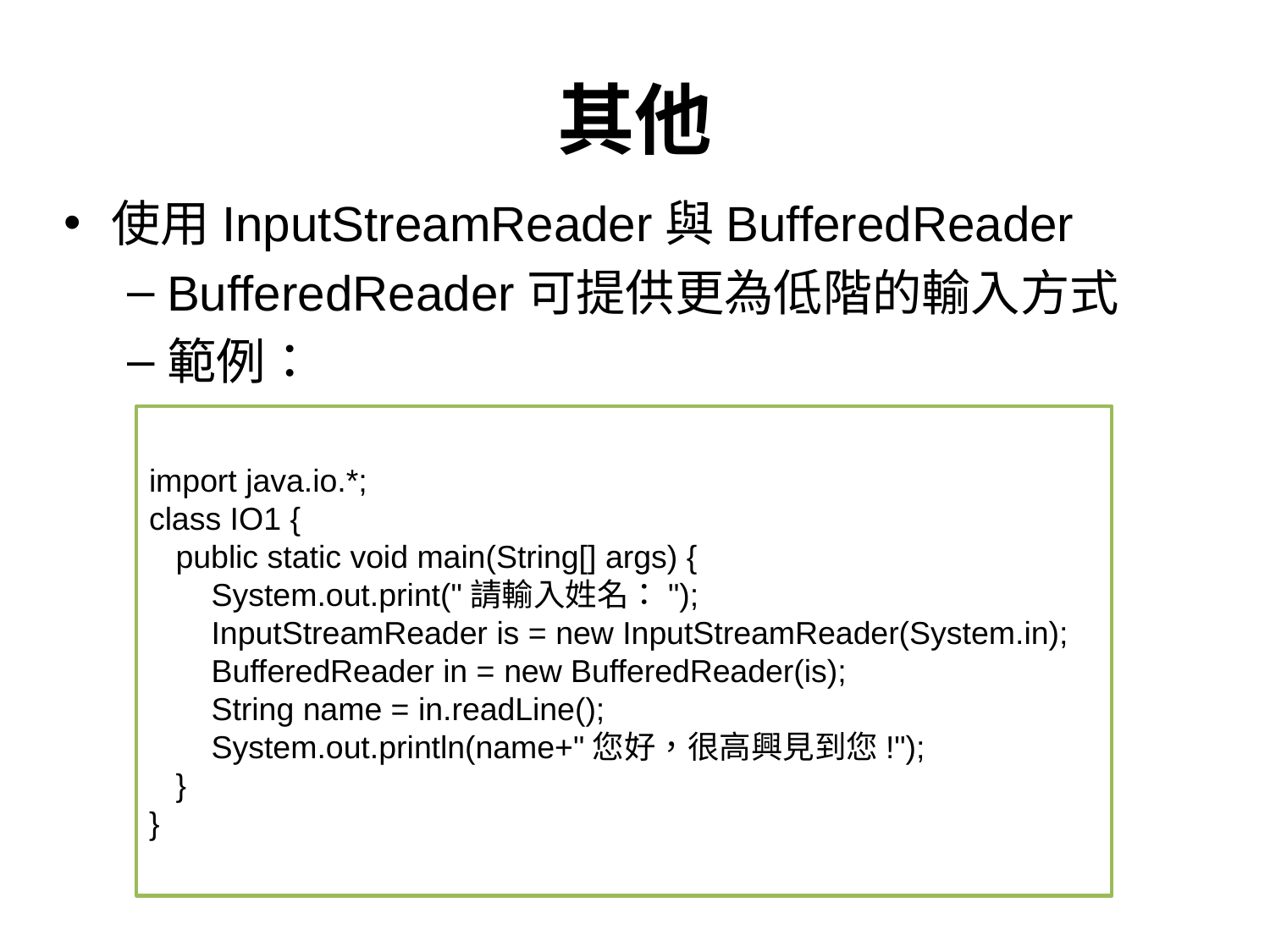

# 其他
使用InputStreamReader與BufferedReader
BufferedReader可提供更為低階的輸入方式
範例：
import java.io.*;
class IO1 {
   public static void main(String[] args) {
       System.out.print("請輸入姓名：");
       InputStreamReader is = new InputStreamReader(System.in);
       BufferedReader in = new BufferedReader(is);
       String name = in.readLine();
       System.out.println(name+"您好，很高興見到您!");
   }
}